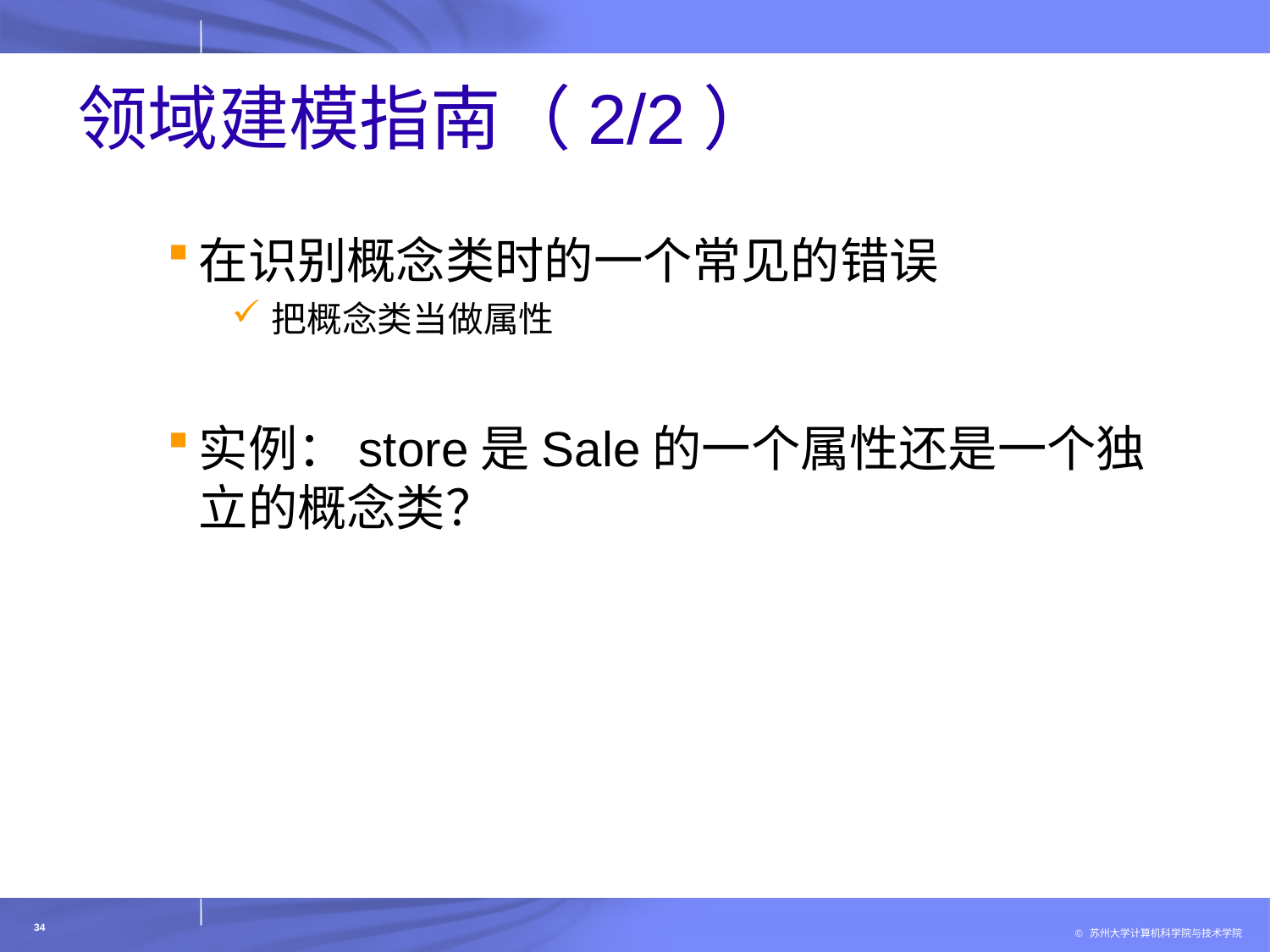

# 领域建模指南（2/2）
在识别概念类时的一个常见的错误
把概念类当做属性

实例：store是Sale的一个属性还是一个独立的概念类？
34